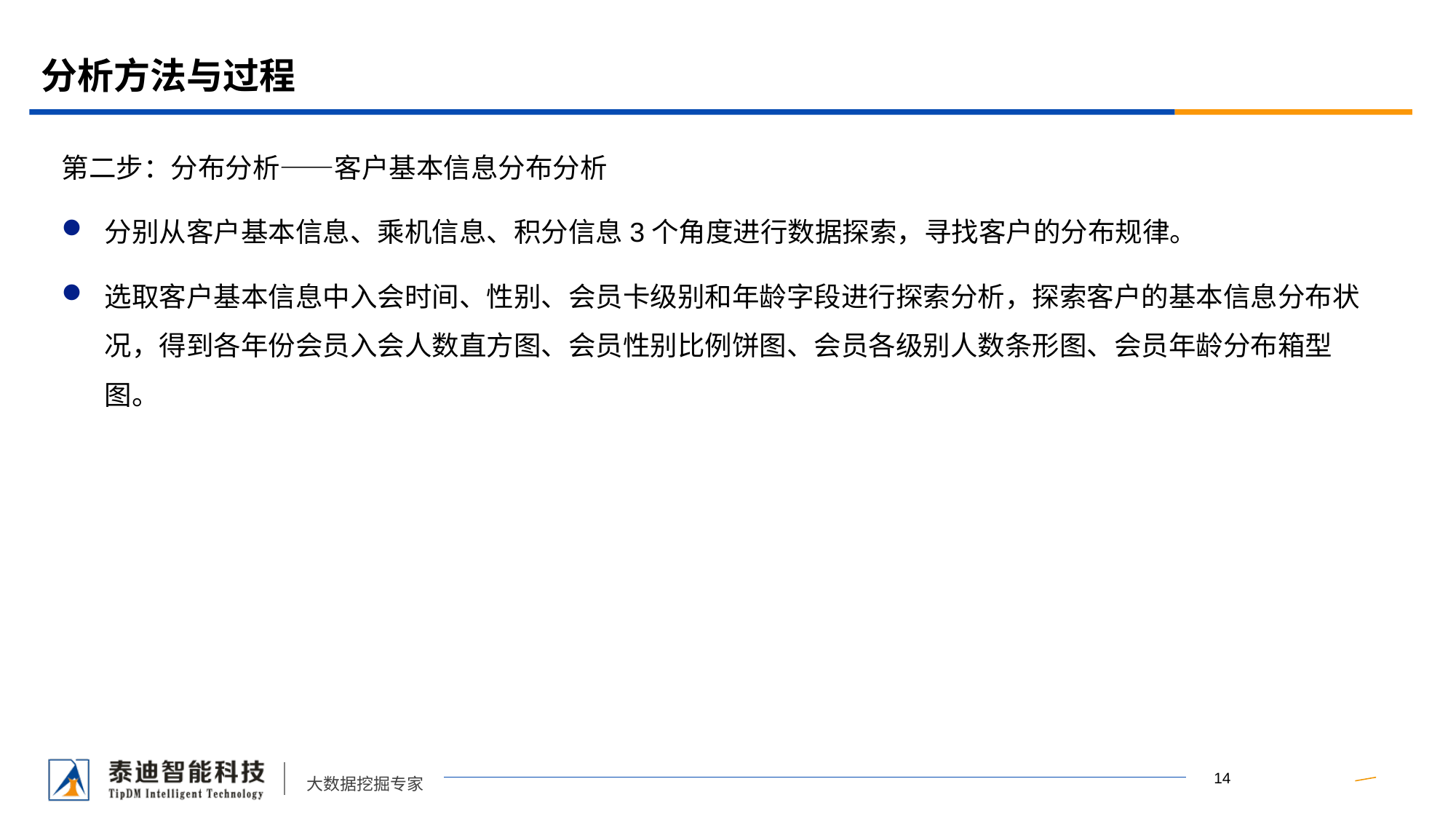

# 分析方法与过程
第二步：分布分析——客户基本信息分布分析
分别从客户基本信息、乘机信息、积分信息3个角度进行数据探索，寻找客户的分布规律。
选取客户基本信息中入会时间、性别、会员卡级别和年龄字段进行探索分析，探索客户的基本信息分布状况，得到各年份会员入会人数直方图、会员性别比例饼图、会员各级别人数条形图、会员年龄分布箱型图。